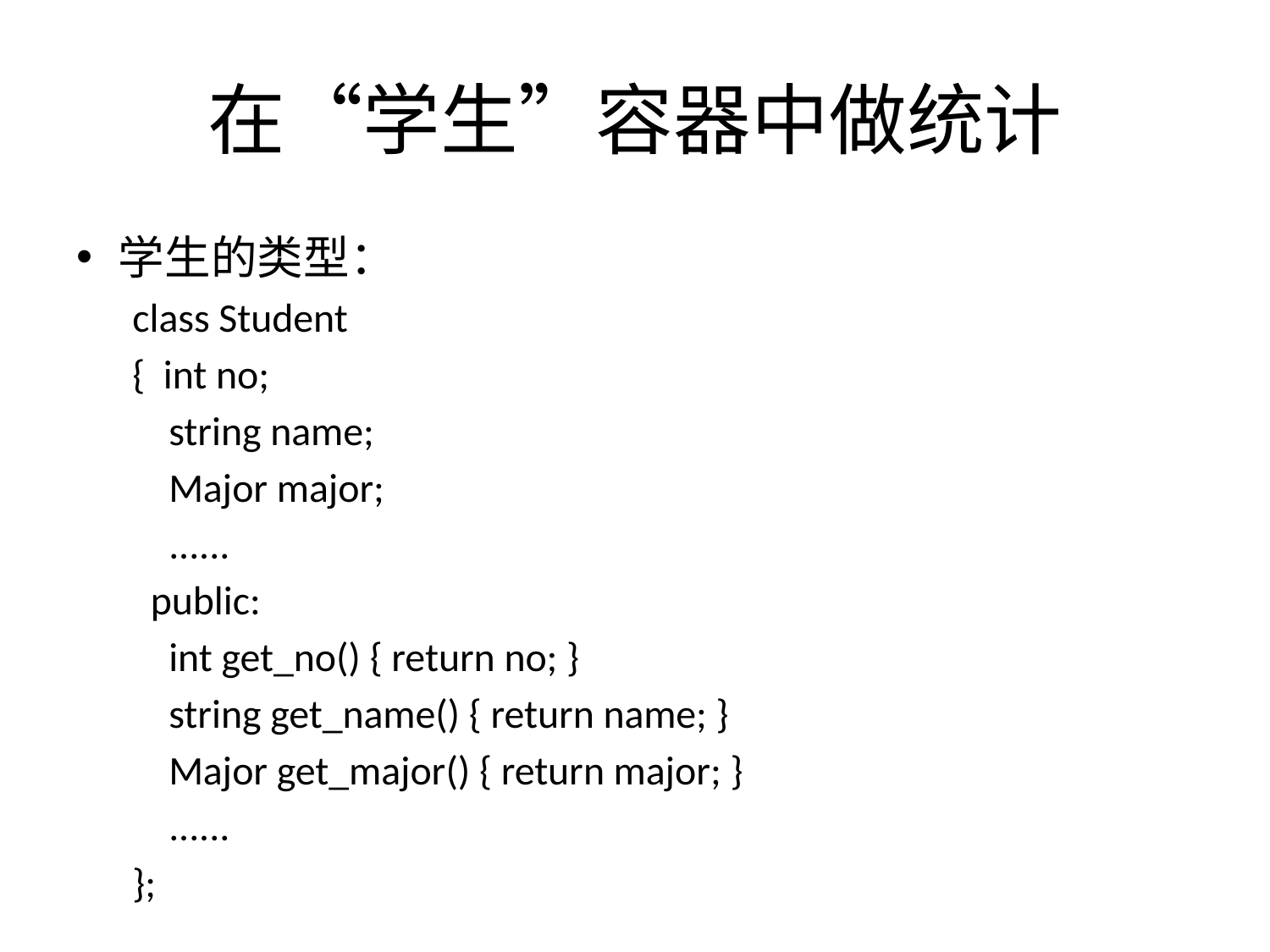

# 在“学生”容器中做统计
学生的类型：
class Student
{  int no;
    string name;
    Major major;
    ......
  public:
    int get_no() { return no; }
    string get_name() { return name; }
    Major get_major() { return major; }
    ......
};